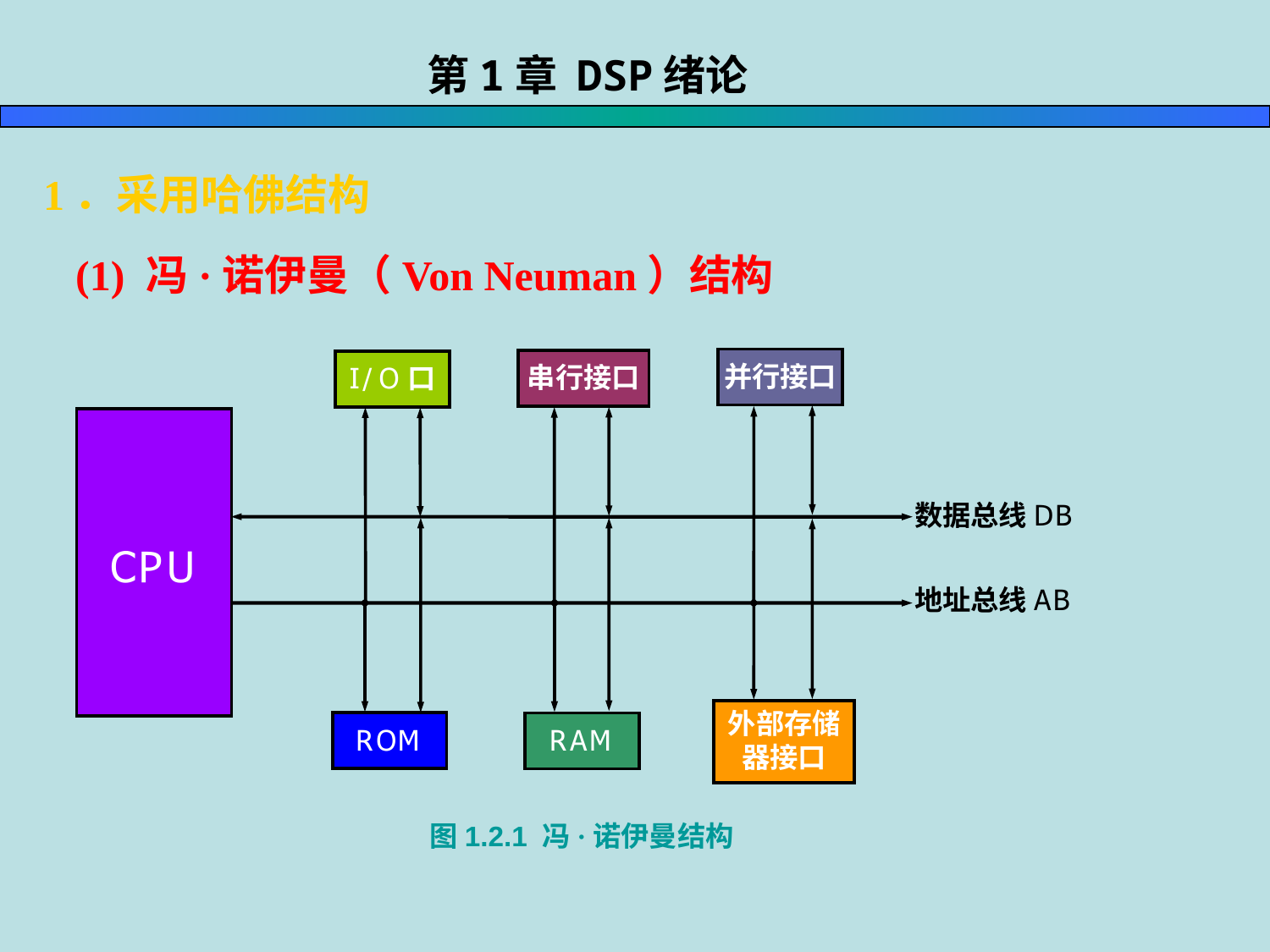

第1章 DSP绪论

 1．采用哈佛结构
 (1) 冯·诺伊曼（Von Neuman）结构
并行接口
串行接口
I/O口

CPU
数据总线DB

地址总线AB

外部存储
器接口
ROM
RAM
图1.2.1 冯·诺伊曼结构
14